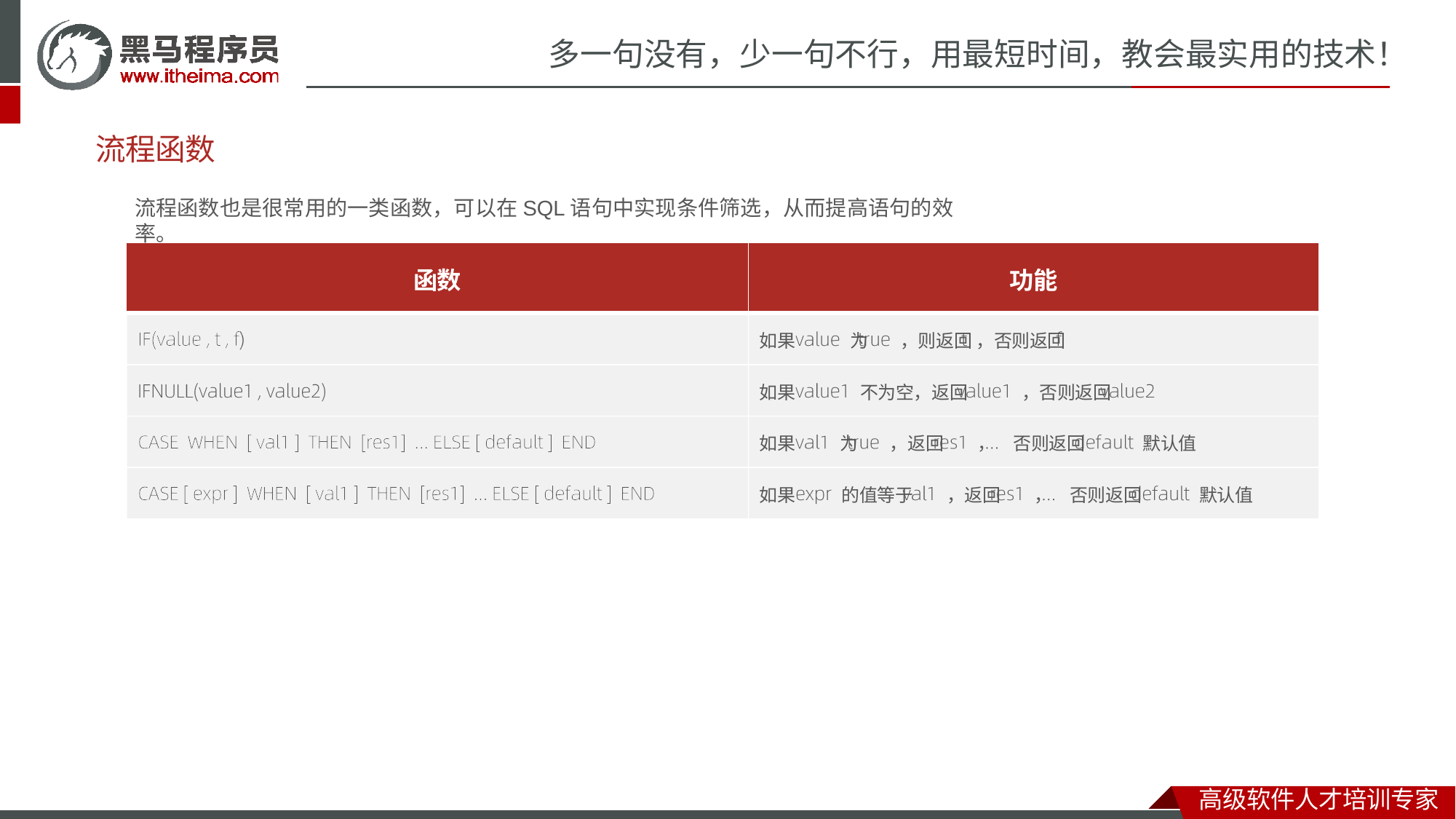

# 多一句没有，少一句不行，用最短时间，教会最实用的技术！

流程函数
流程函数也是很常用的一类函数，可以在SQL语句中实现条件筛选，从而提高语句的效率。
| 函数 | 功能 |
| --- | --- |
|  | 如果 为 ，则返回 ，否则返回 |
|  | 如果 不为空，返回 ，否则返回 |
|  | 如果 为 ，返回 ， 否则返回 默认值 |
|  | 如果 的值等于 ，返回 ， 否则返回 默认值 |

高级软件人才培训专家